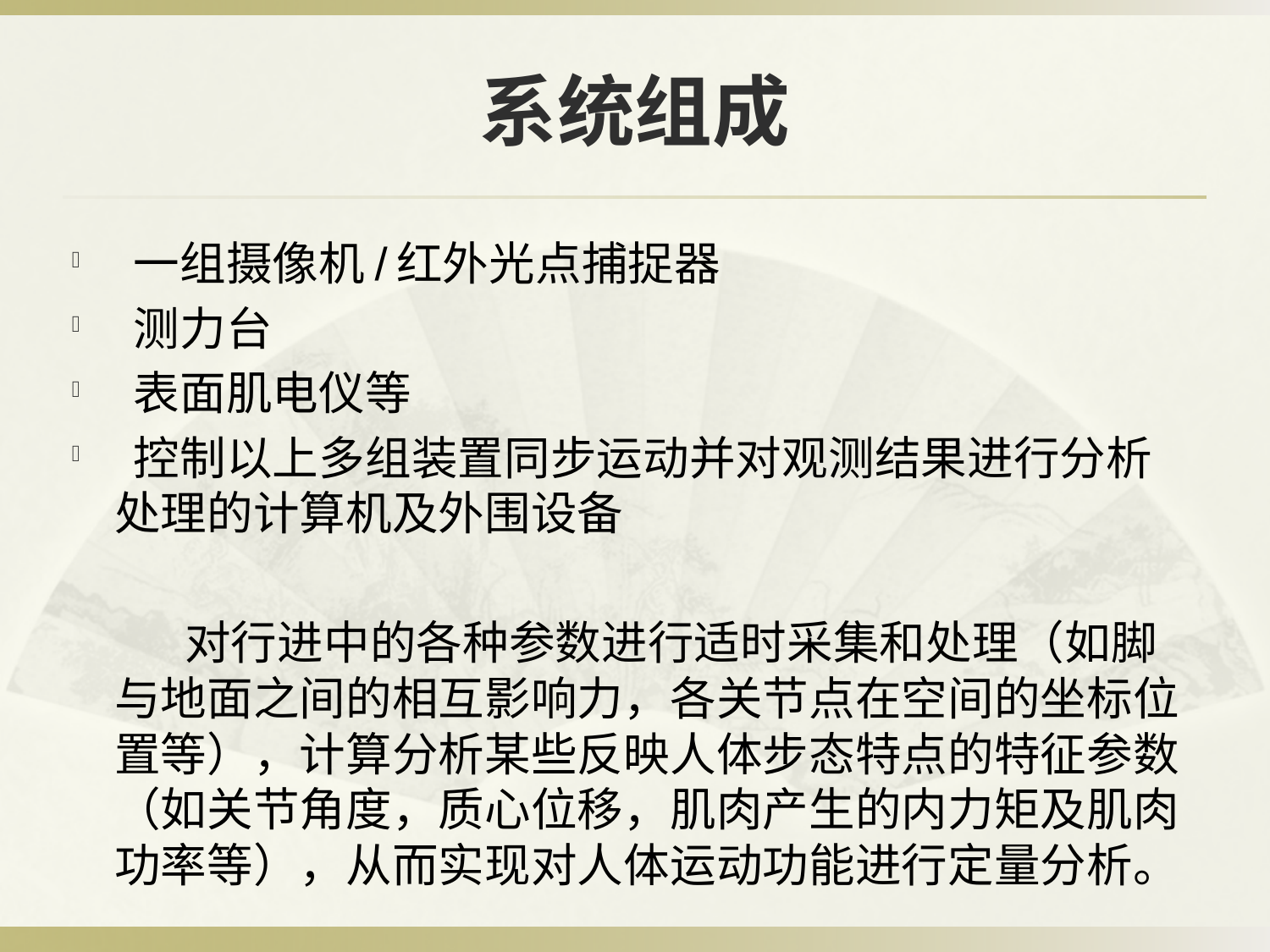

# 系统组成
 一组摄像机/红外光点捕捉器
 测力台
 表面肌电仪等
 控制以上多组装置同步运动并对观测结果进行分析处理的计算机及外围设备

          对行进中的各种参数进行适时采集和处理（如脚与地面之间的相互影响力，各关节点在空间的坐标位置等），计算分析某些反映人体步态特点的特征参数（如关节角度，质心位移，肌肉产生的内力矩及肌肉功率等），从而实现对人体运动功能进行定量分析。